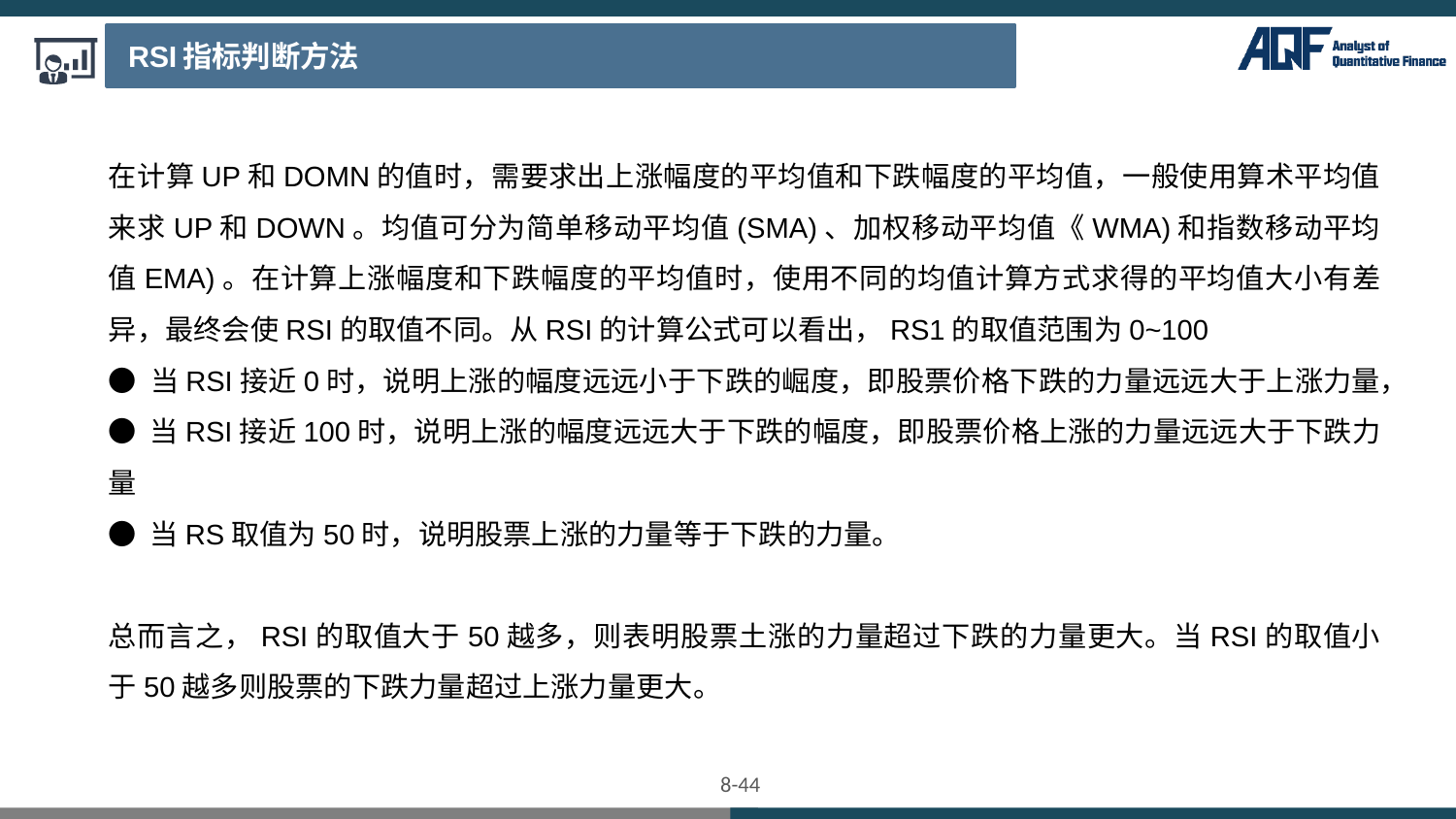

RSI指标判断方法
在计算UP和DOMN的值时，需要求出上涨幅度的平均值和下跌幅度的平均值，一般使用算术平均值来求UP和DOWN。均值可分为简单移动平均值(SMA)、加权移动平均值《WMA)和指数移动平均值EMA)。在计算上涨幅度和下跌幅度的平均值时，使用不同的均值计算方式求得的平均值大小有差异，最终会使RSI的取值不同。从RSI的计算公式可以看出，RS1的取值范围为0~100
● 当RSI接近0时，说明上涨的幅度远远小于下跌的崛度，即股票价格下跌的力量远远大于上涨力量，
● 当RSI接近100时，说明上涨的幅度远远大于下跌的幅度，即股票价格上涨的力量远远大于下跌力量
● 当RS取值为50时，说明股票上涨的力量等于下跌的力量。

总而言之，RSI的取值大于50越多，则表明股票土涨的力量超过下跌的力量更大。当RSI的取值小于50越多则股票的下跌力量超过上涨力量更大。